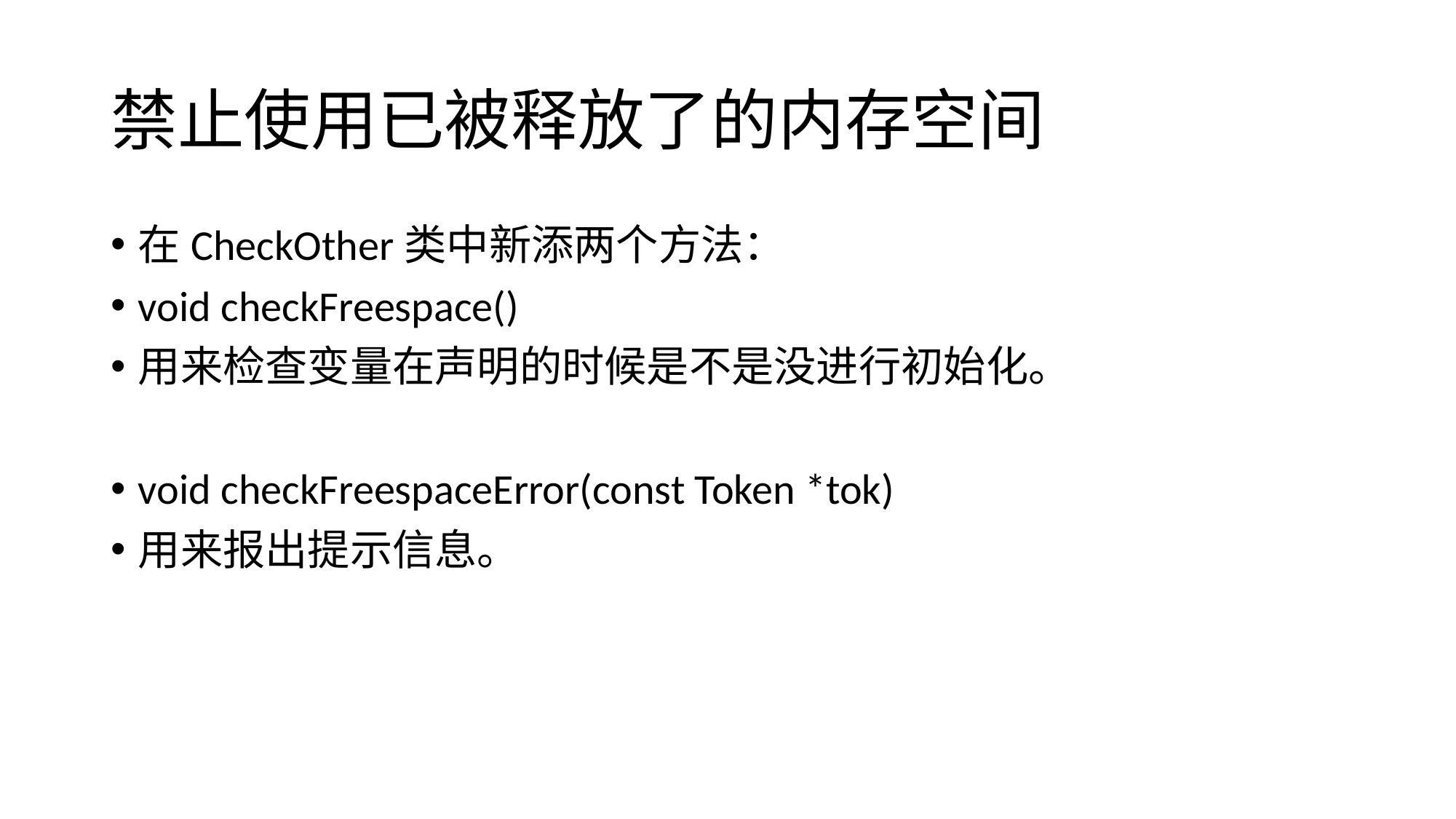

# 禁止使用已被释放了的内存空间
在CheckOther类中新添两个方法：
void checkFreespace()
用来检查变量在声明的时候是不是没进行初始化。

void checkFreespaceError(const Token *tok)
用来报出提示信息。